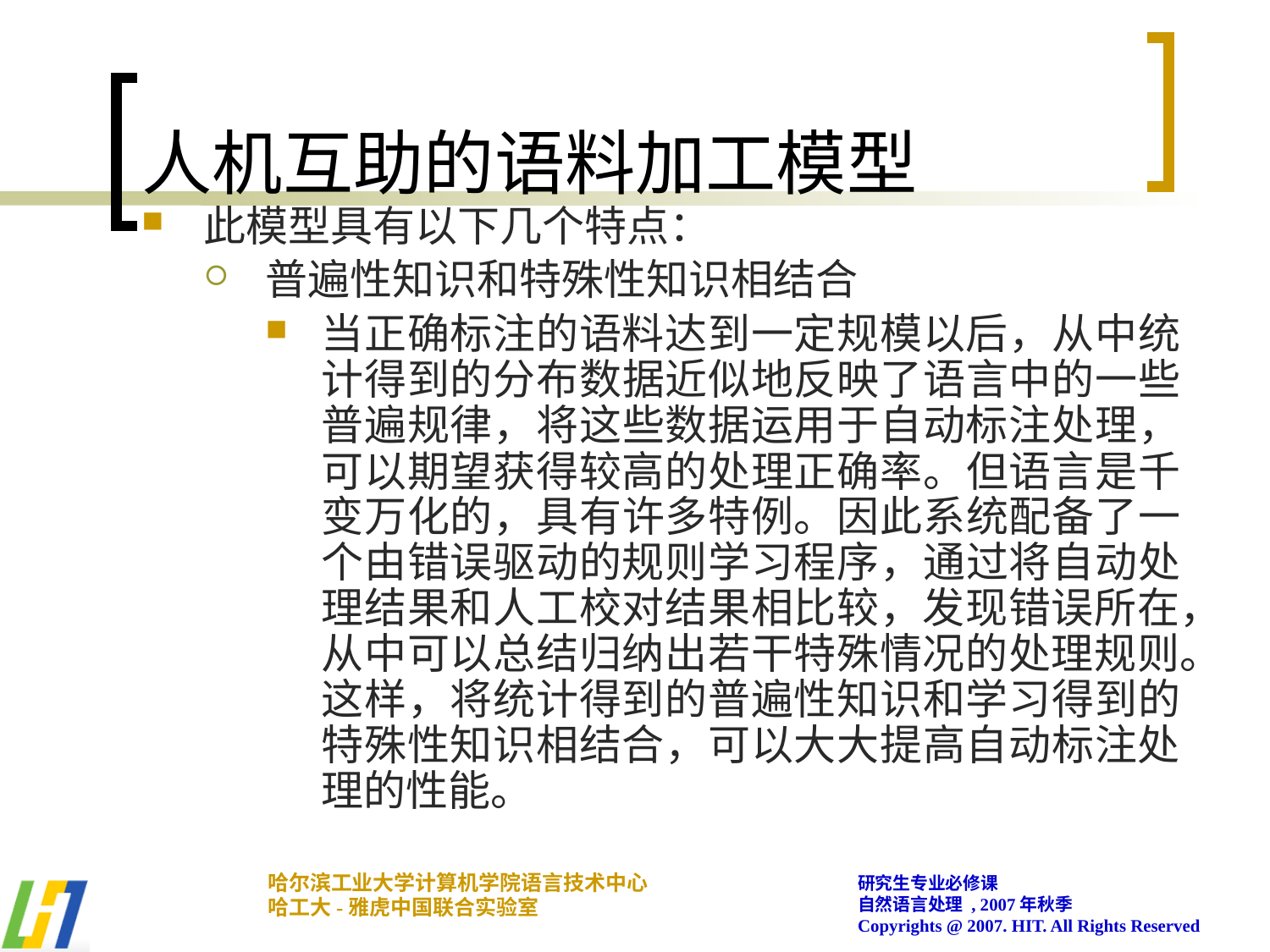

# 人机互助的语料加工模型
此模型具有以下几个特点：
普遍性知识和特殊性知识相结合
当正确标注的语料达到一定规模以后，从中统计得到的分布数据近似地反映了语言中的一些普遍规律，将这些数据运用于自动标注处理，可以期望获得较高的处理正确率。但语言是千变万化的，具有许多特例。因此系统配备了一个由错误驱动的规则学习程序，通过将自动处理结果和人工校对结果相比较，发现错误所在，从中可以总结归纳出若干特殊情况的处理规则。这样，将统计得到的普遍性知识和学习得到的特殊性知识相结合，可以大大提高自动标注处理的性能。

哈尔滨工业大学计算机学院语言技术中心
哈工大-雅虎中国联合实验室
研究生专业必修课
自然语言处理 , 2007年秋季
Copyrights @ 2007. HIT. All Rights Reserved